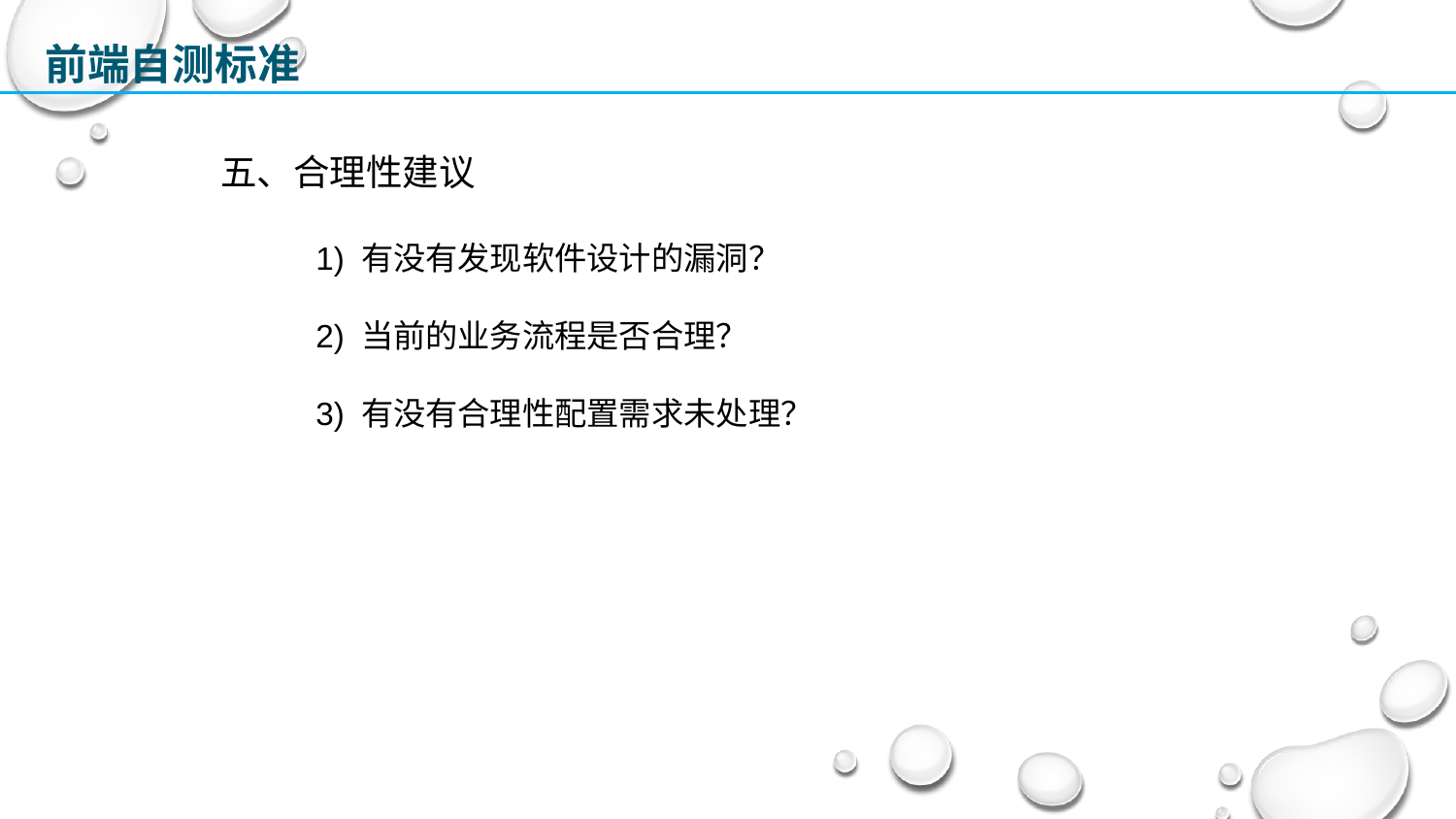

前端自测标准
五、合理性建议
1) 有没有发现软件设计的漏洞？

2) 当前的业务流程是否合理？

3) 有没有合理性配置需求未处理？